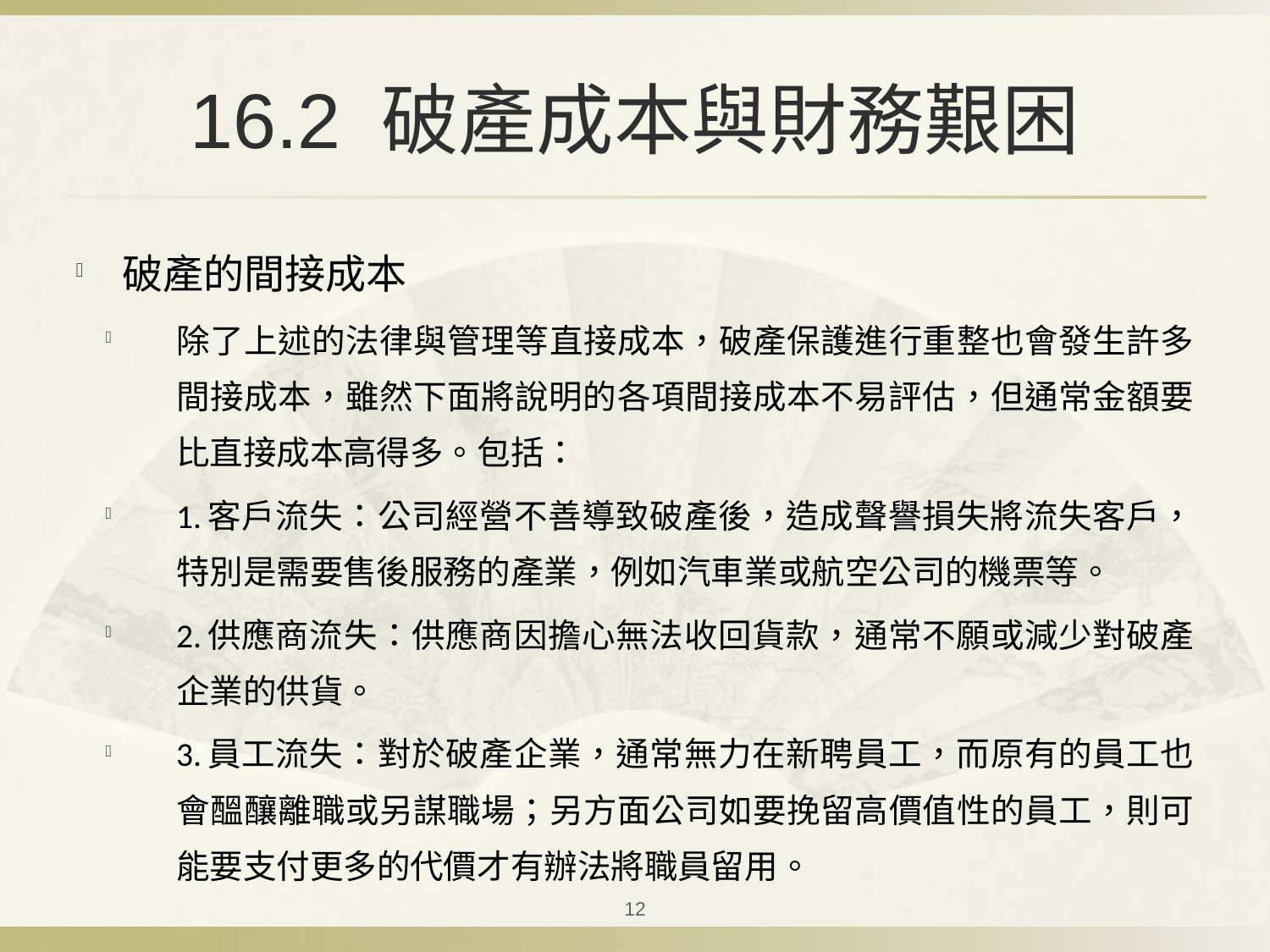

# 16.2 破產成本與財務艱困
破產的間接成本
除了上述的法律與管理等直接成本，破產保護進行重整也會發生許多間接成本，雖然下面將說明的各項間接成本不易評估，但通常金額要比直接成本高得多。包括：
1.客戶流失：公司經營不善導致破產後，造成聲譽損失將流失客戶，特別是需要售後服務的產業，例如汽車業或航空公司的機票等。
2.供應商流失：供應商因擔心無法收回貨款，通常不願或減少對破產企業的供貨。
3.員工流失：對於破產企業，通常無力在新聘員工，而原有的員工也會醞釀離職或另謀職場；另方面公司如要挽留高價值性的員工，則可能要支付更多的代價才有辦法將職員留用。

12